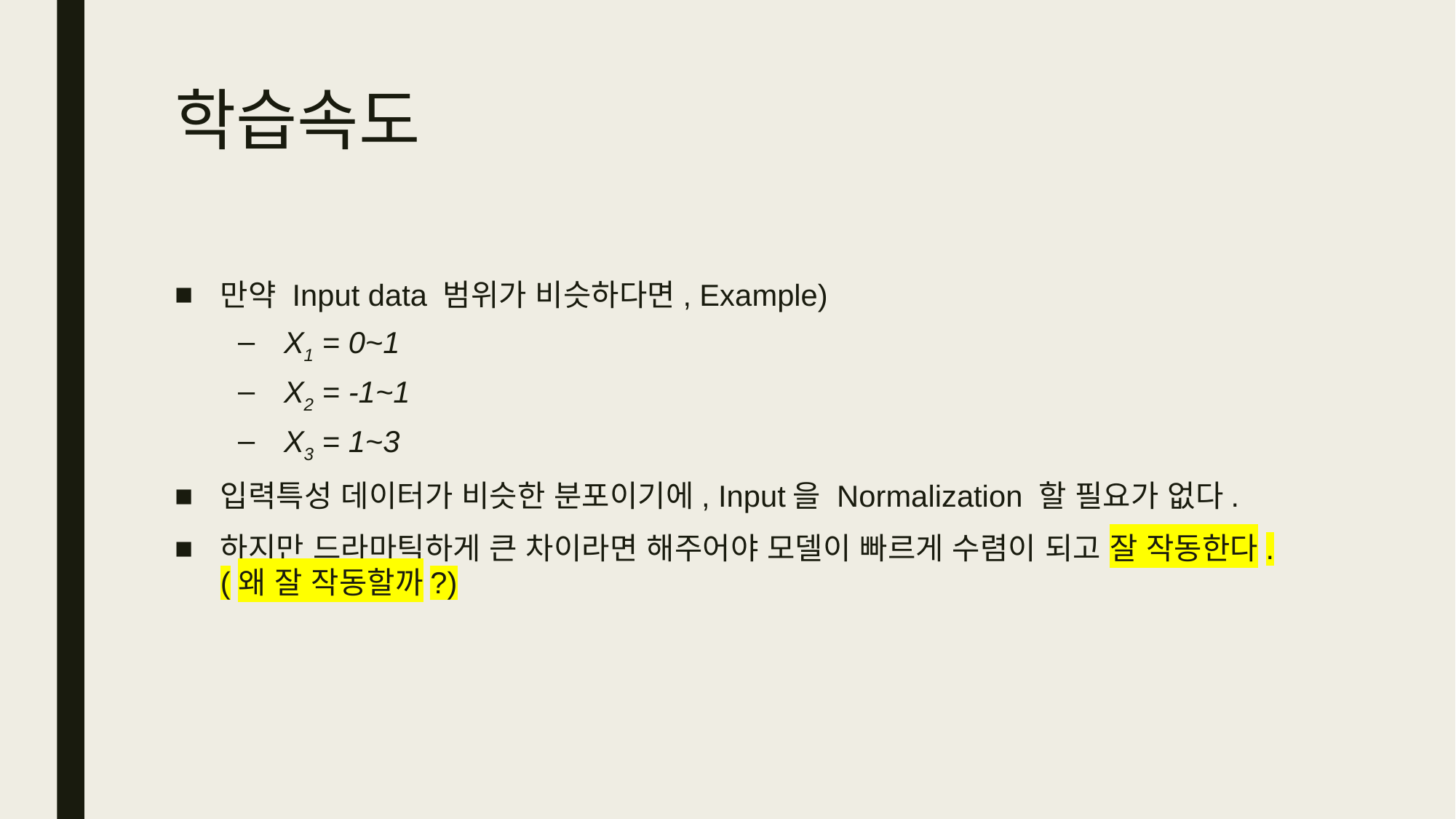

# 학습속도
만약 Input data 범위가 비슷하다면, Example)
X1 = 0~1
X2 = -1~1
X3 = 1~3
입력특성 데이터가 비슷한 분포이기에, Input을 Normalization 할 필요가 없다.
하지만 드라마틱하게 큰 차이라면 해주어야 모델이 빠르게 수렴이 되고 잘 작동한다. (왜 잘 작동할까?)